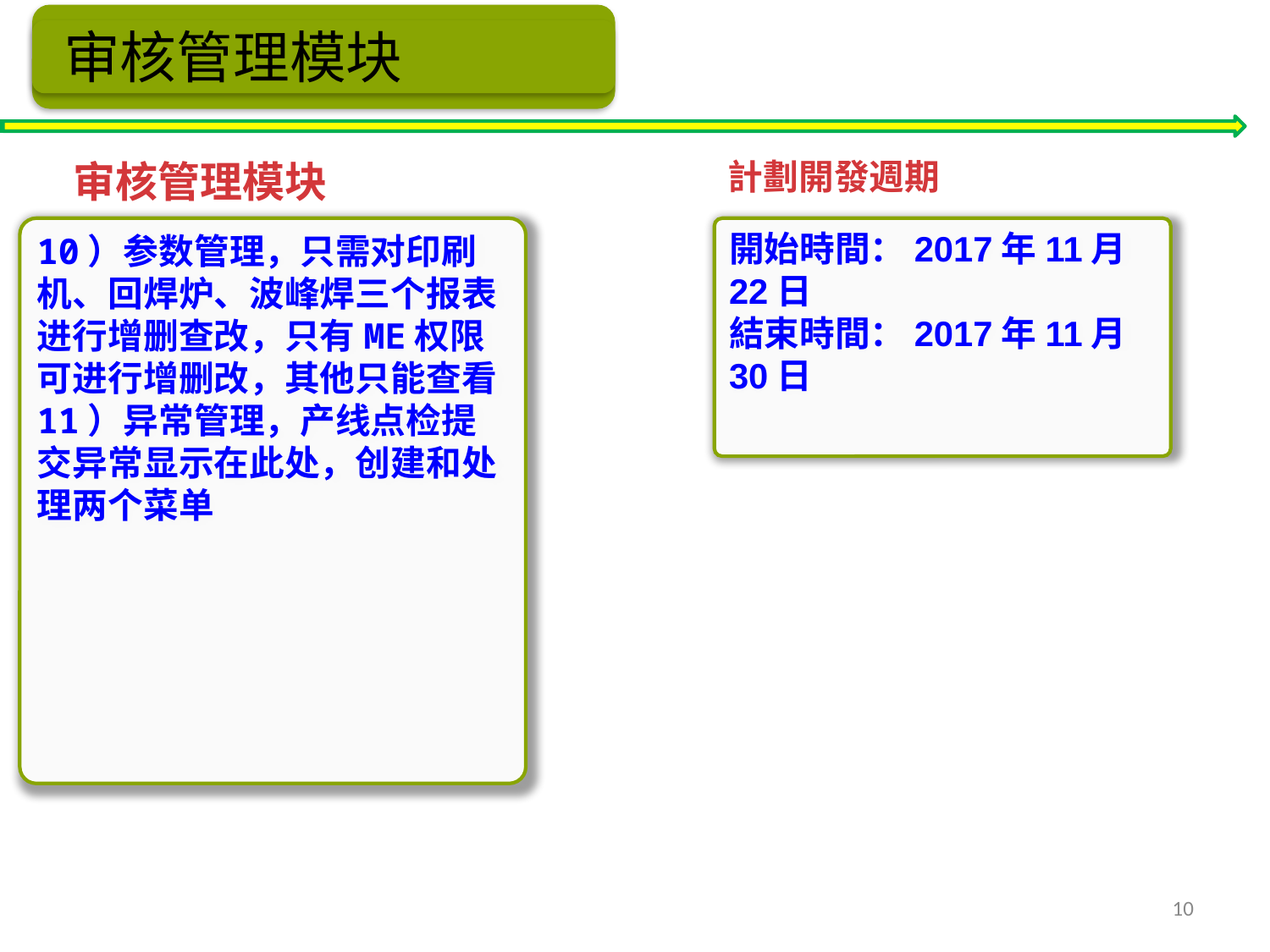

审核管理模块

計劃開發週期

审核管理模块
10）参数管理，只需对印刷机、回焊炉、波峰焊三个报表进行增删查改，只有ME权限可进行增删改，其他只能查看
11）异常管理，产线点检提交异常显示在此处，创建和处理两个菜单
開始時間：2017年11月22日
結束時間：2017年11月30日

10